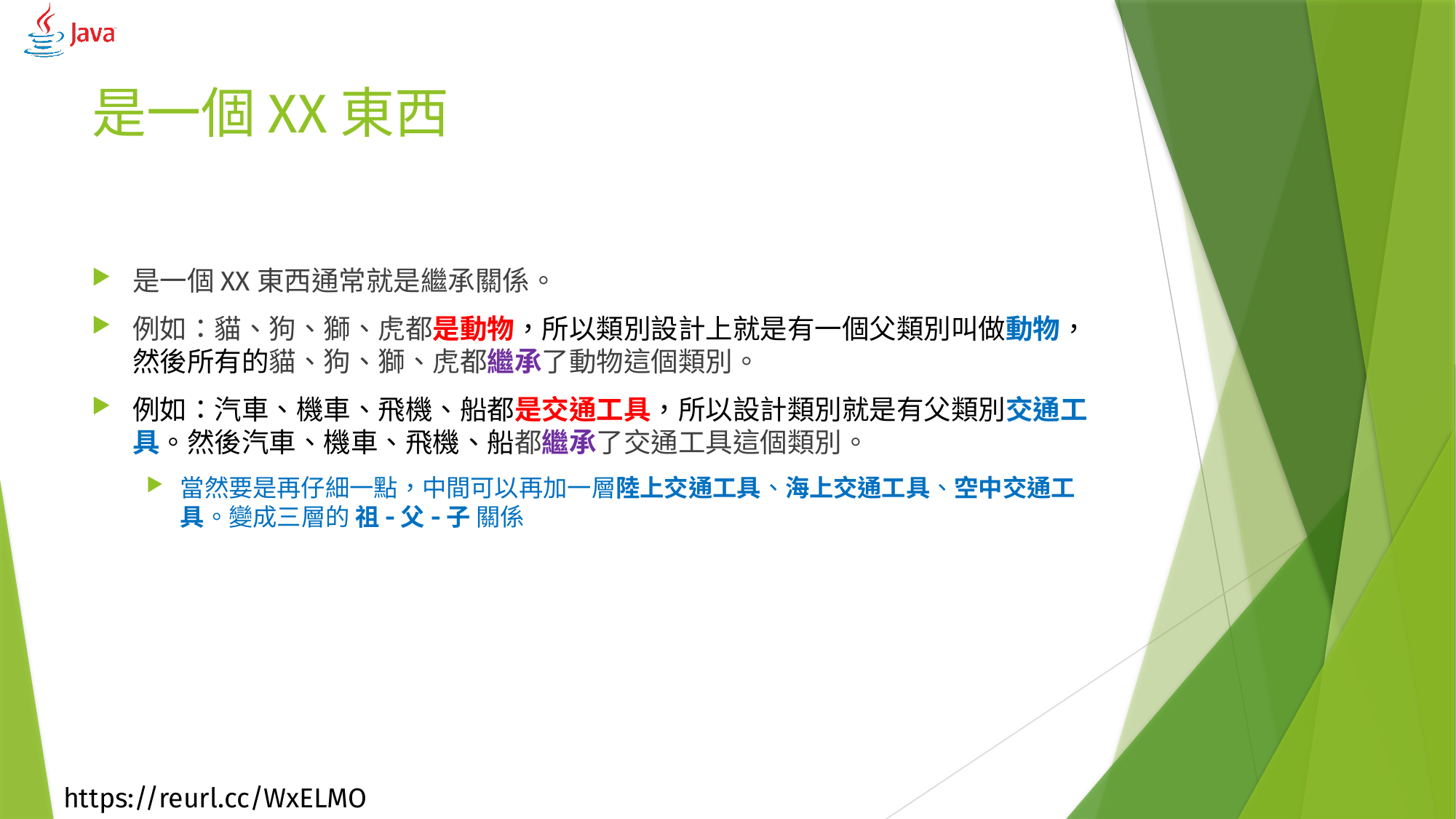

# 是一個XX東西
是一個XX東西通常就是繼承關係。
例如：貓、狗、獅、虎都是動物，所以類別設計上就是有一個父類別叫做動物，然後所有的貓、狗、獅、虎都繼承了動物這個類別。
例如：汽車、機車、飛機、船都是交通工具，所以設計類別就是有父類別交通工具。然後汽車、機車、飛機、船都繼承了交通工具這個類別。
當然要是再仔細一點，中間可以再加一層陸上交通工具、海上交通工具、空中交通工具。變成三層的 祖-父-子 關係